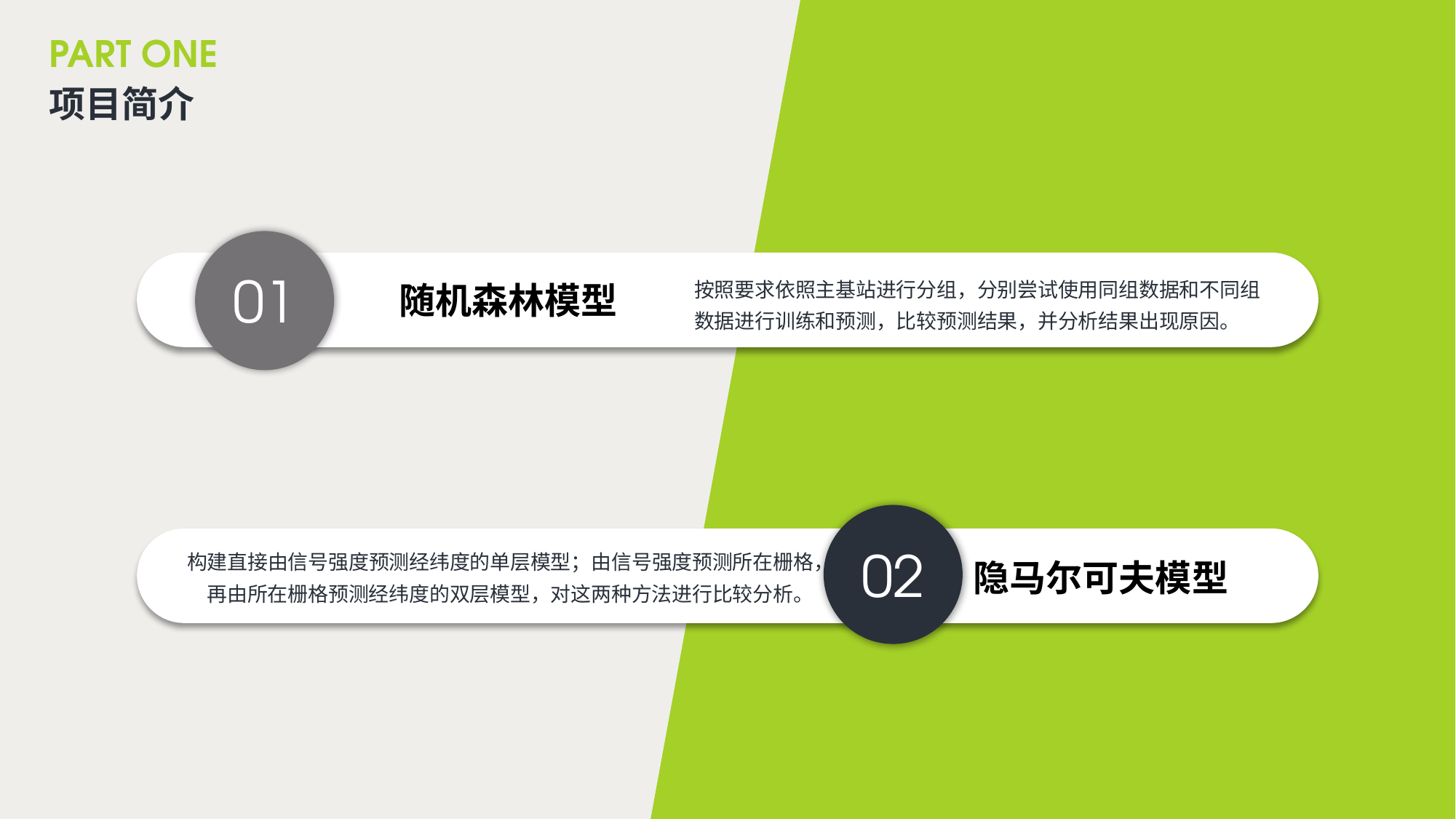

PART ONE
项目简介
01

按照要求依照主基站进行分组，分别尝试使用同组数据和不同组数据进行训练和预测，比较预测结果，并分析结果出现原因。
随机森林模型
02

构建直接由信号强度预测经纬度的单层模型；由信号强度预测所在栅格，再由所在栅格预测经纬度的双层模型，对这两种方法进行比较分析。
隐马尔可夫模型